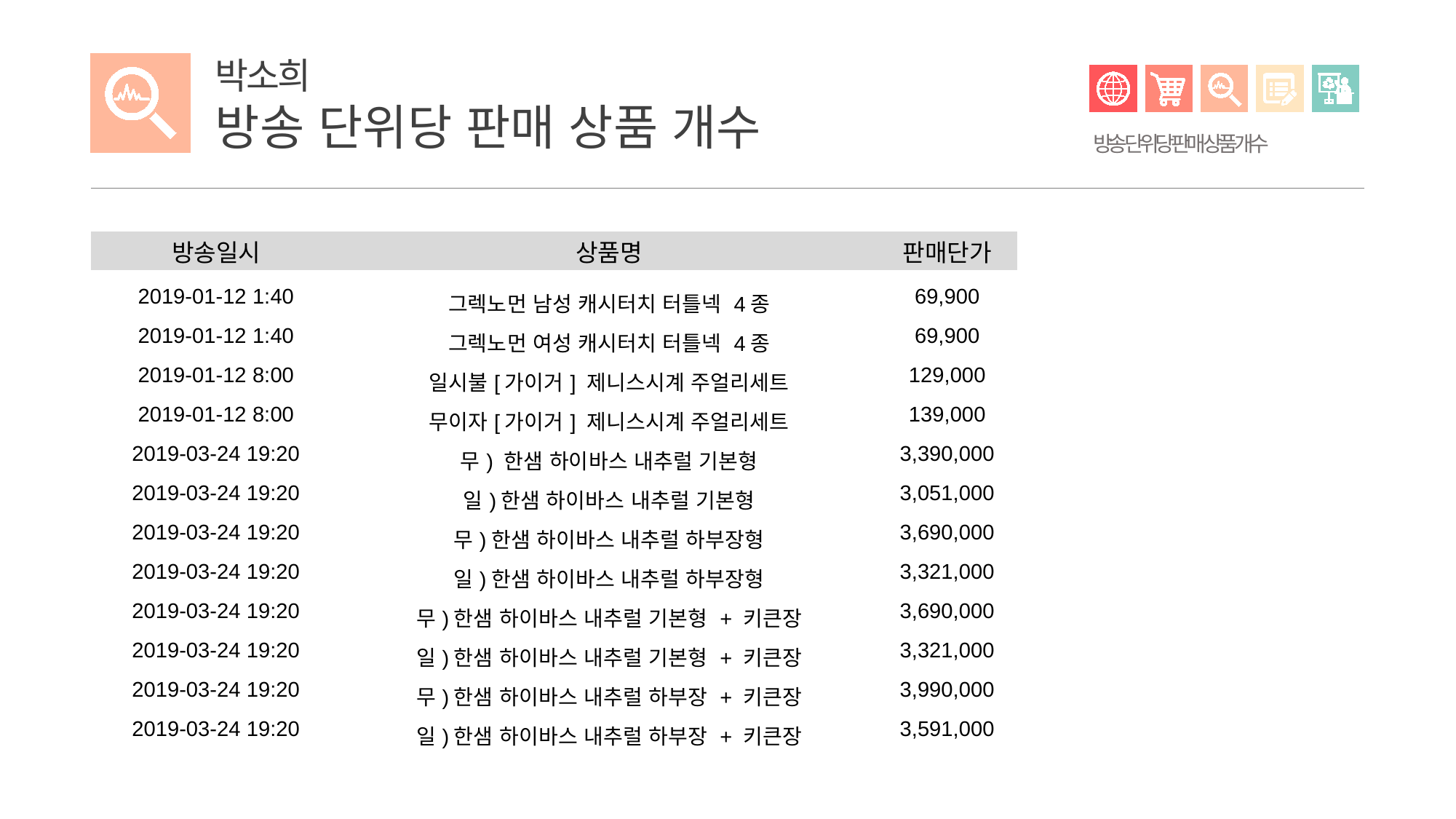

박소희
방송 단위당 판매 상품 개수

방송 단위당 판매 상품 개수
| 방송일시 | 상품명 | 판매단가 |
| --- | --- | --- |
| 2019-01-12 1:40 | 그렉노먼 남성 캐시터치 터틀넥 4종 | 69,900 |
| 2019-01-12 1:40 | 그렉노먼 여성 캐시터치 터틀넥 4종 | 69,900 |
| 2019-01-12 8:00 | 일시불[가이거] 제니스시계 주얼리세트 | 129,000 |
| 2019-01-12 8:00 | 무이자[가이거] 제니스시계 주얼리세트 | 139,000 |
| 2019-03-24 19:20 | 무) 한샘 하이바스 내추럴 기본형 | 3,390,000 |
| 2019-03-24 19:20 | 일)한샘 하이바스 내추럴 기본형 | 3,051,000 |
| 2019-03-24 19:20 | 무)한샘 하이바스 내추럴 하부장형 | 3,690,000 |
| 2019-03-24 19:20 | 일)한샘 하이바스 내추럴 하부장형 | 3,321,000 |
| 2019-03-24 19:20 | 무)한샘 하이바스 내추럴 기본형 + 키큰장 | 3,690,000 |
| 2019-03-24 19:20 | 일)한샘 하이바스 내추럴 기본형 + 키큰장 | 3,321,000 |
| 2019-03-24 19:20 | 무)한샘 하이바스 내추럴 하부장 + 키큰장 | 3,990,000 |
| 2019-03-24 19:20 | 일)한샘 하이바스 내추럴 하부장 + 키큰장 | 3,591,000 |